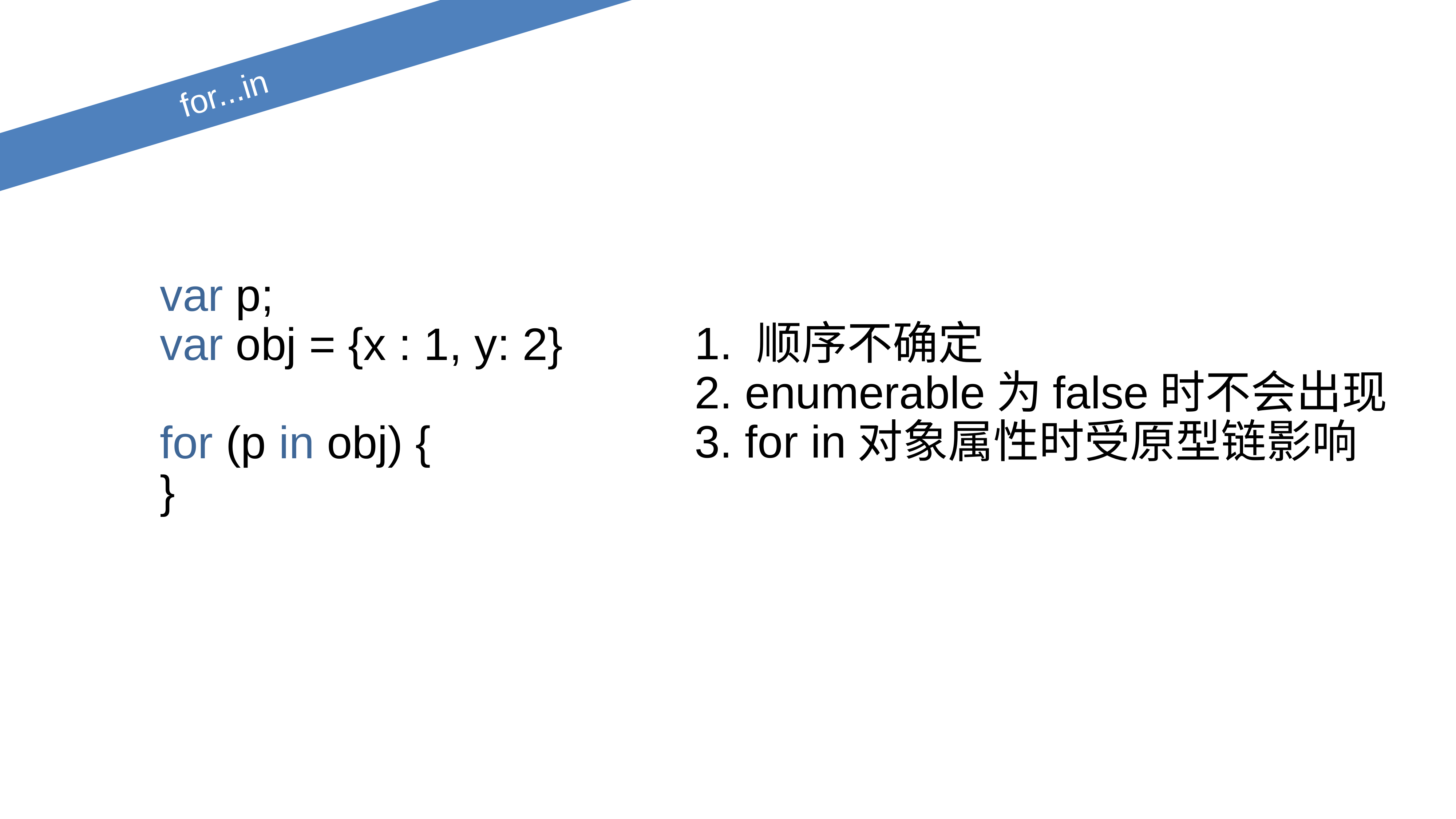

for...in
var p;
var obj = {x : 1, y: 2}

for (p in obj) {
}
1. 顺序不确定
2. enumerable为false时不会出现
3. for in对象属性时受原型链影响